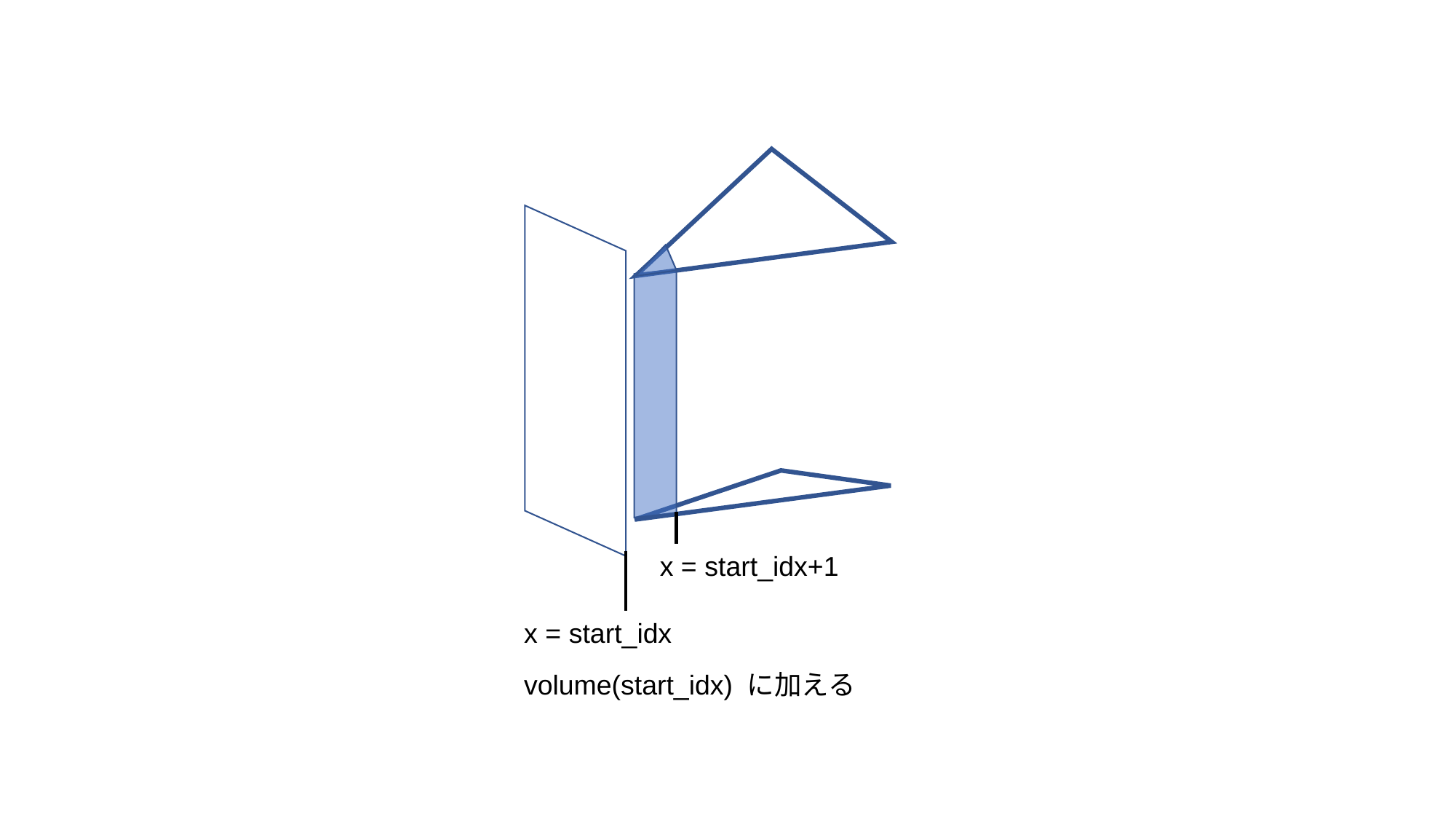

x = start_idx+1
x = start_idx
volume(start_idx) に加える